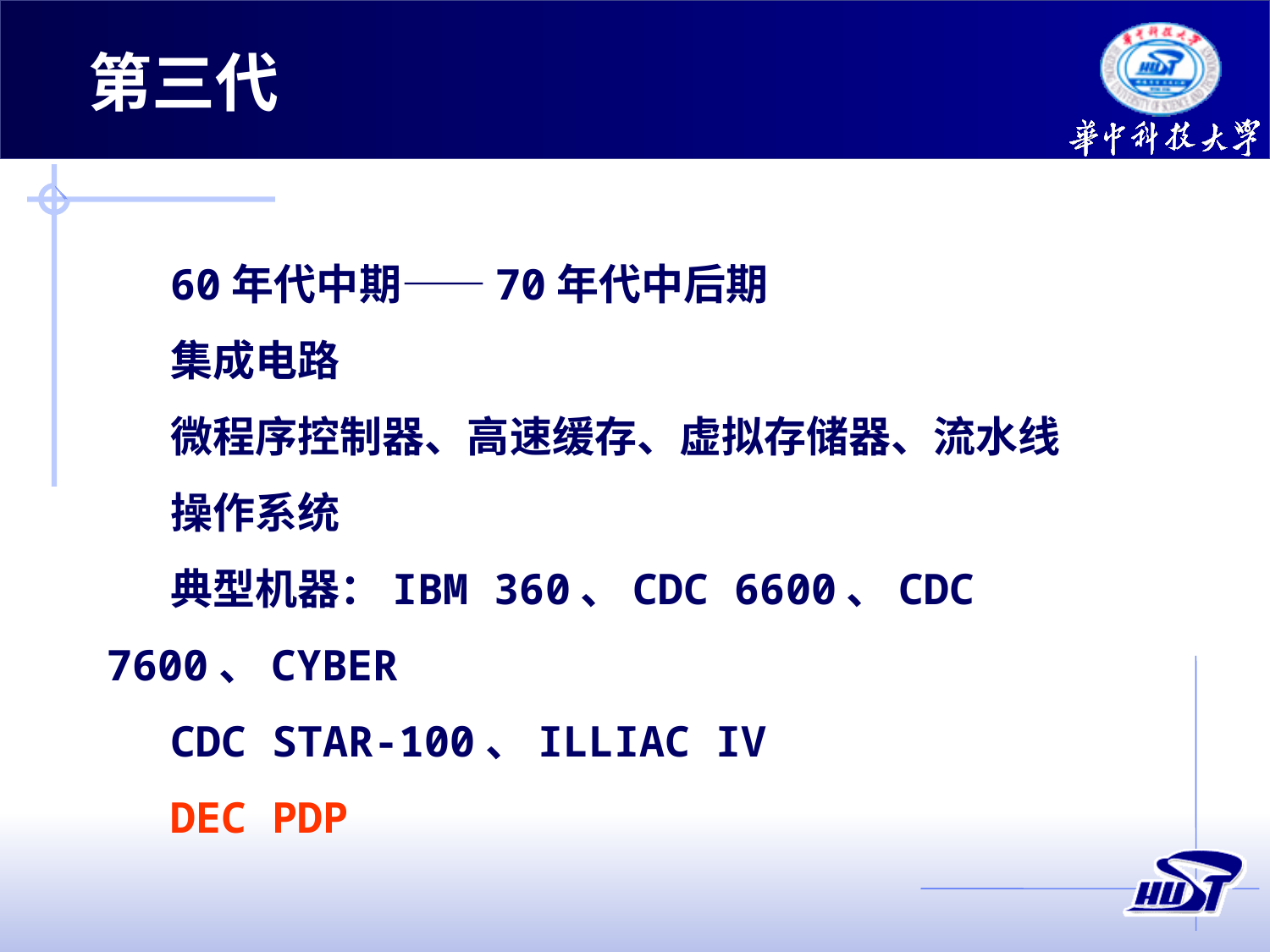

第三代
60年代中期——70年代中后期
集成电路
微程序控制器、高速缓存、虚拟存储器、流水线
操作系统
典型机器：IBM 360、CDC 6600、CDC 7600、CYBER
CDC STAR-100、ILLIAC IV
DEC PDP